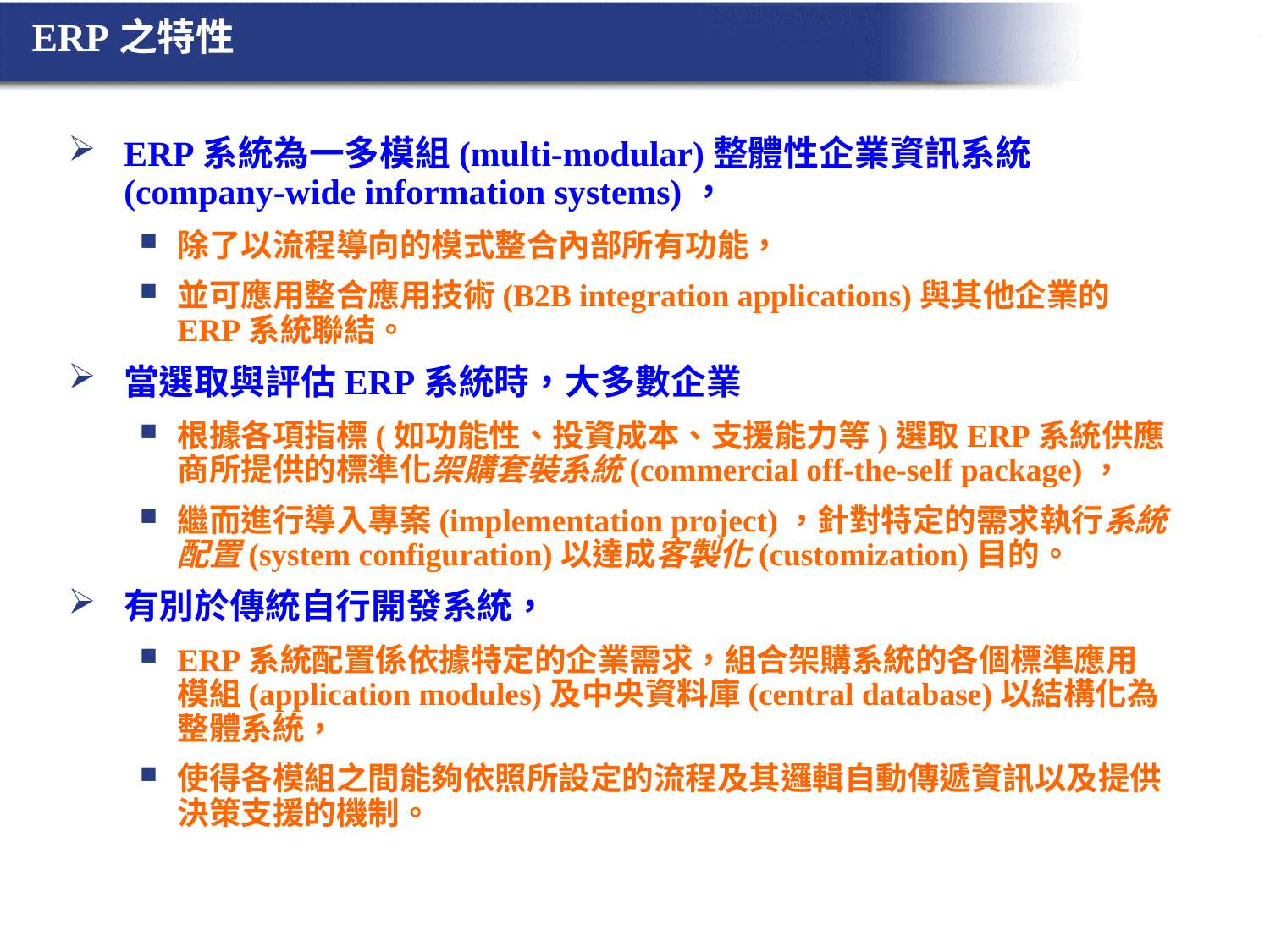

# ERP之特性
ERP系統為一多模組(multi-modular)整體性企業資訊系統(company-wide information systems)，
除了以流程導向的模式整合內部所有功能，
並可應用整合應用技術(B2B integration applications)與其他企業的ERP系統聯結。
當選取與評估ERP系統時，大多數企業
根據各項指標(如功能性、投資成本、支援能力等)選取ERP系統供應商所提供的標準化架購套裝系統(commercial off-the-self package)，
繼而進行導入專案(implementation project)，針對特定的需求執行系統配置(system configuration)以達成客製化(customization)目的。
有別於傳統自行開發系統，
ERP系統配置係依據特定的企業需求，組合架購系統的各個標準應用模組(application modules)及中央資料庫(central database)以結構化為整體系統，
使得各模組之間能夠依照所設定的流程及其邏輯自動傳遞資訊以及提供決策支援的機制。